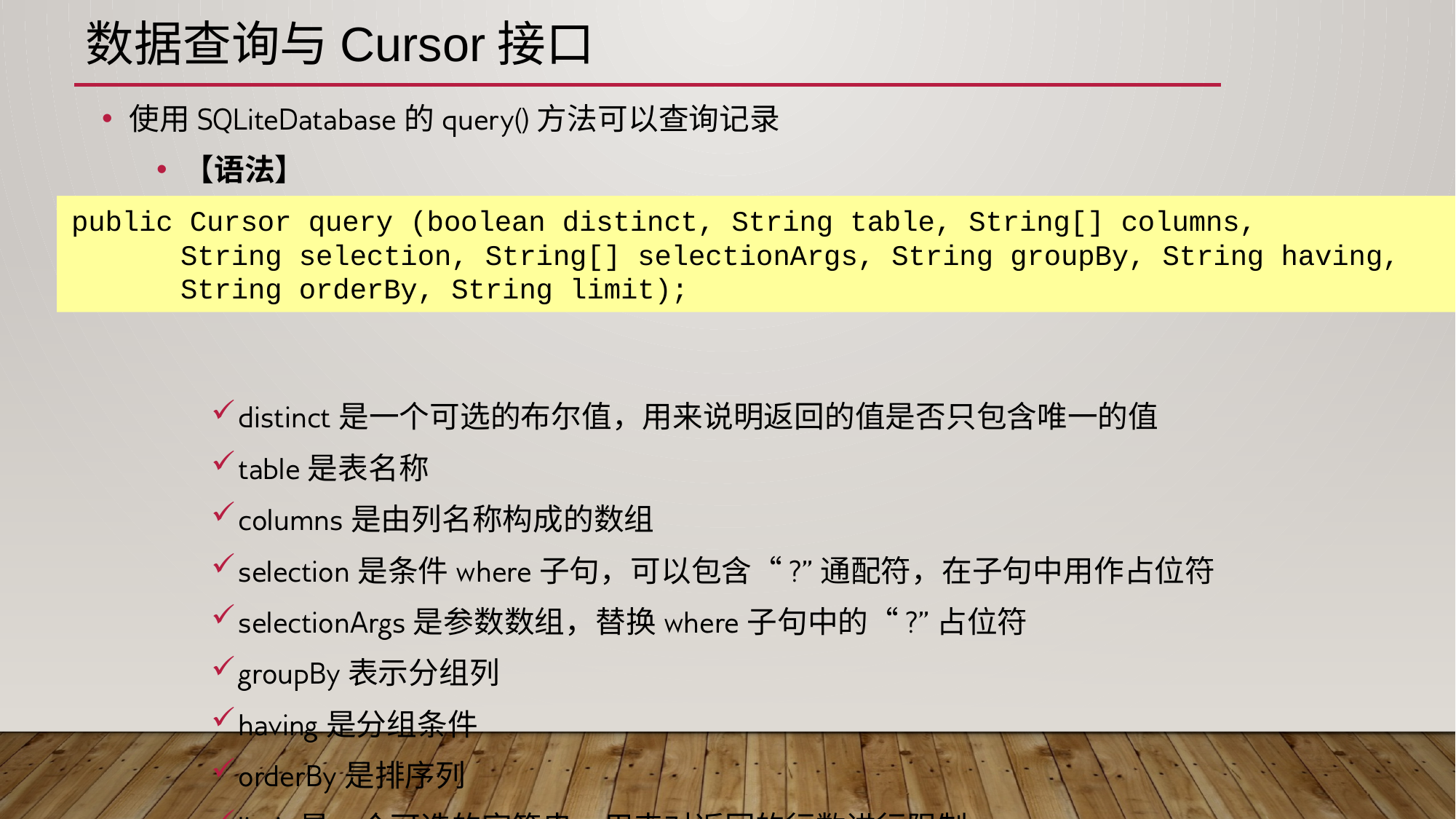

# 数据查询与Cursor接口
使用SQLiteDatabase的query()方法可以查询记录
【语法】

distinct是一个可选的布尔值，用来说明返回的值是否只包含唯一的值
table是表名称
columns是由列名称构成的数组
selection是条件where子句，可以包含“?”通配符，在子句中用作占位符
selectionArgs是参数数组，替换where子句中的“?”占位符
groupBy表示分组列
having是分组条件
orderBy是排序列
limit是一个可选的字符串，用来对返回的行数进行限制
public Cursor query (boolean distinct, String table, String[] columns,
	String selection, String[] selectionArgs, String groupBy, String having,
	String orderBy, String limit);